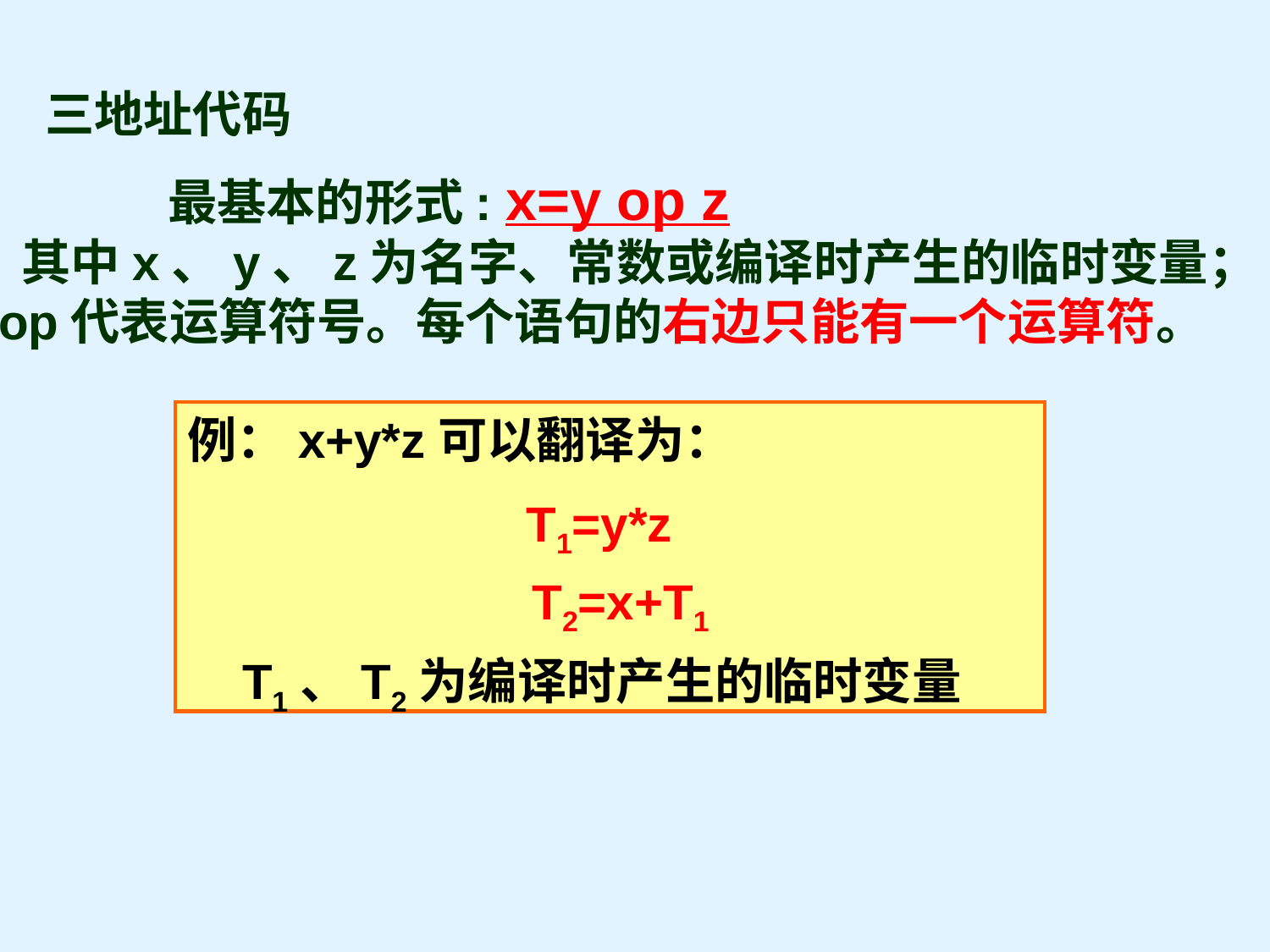

三地址代码
              最基本的形式: x=y op z
 其中x、y、z为名字、常数或编译时产生的临时变量；
op代表运算符号。每个语句的右边只能有一个运算符。
例：x+y*z可以翻译为：

T1=y*z
T2=x+T1
T1、T2为编译时产生的临时变量